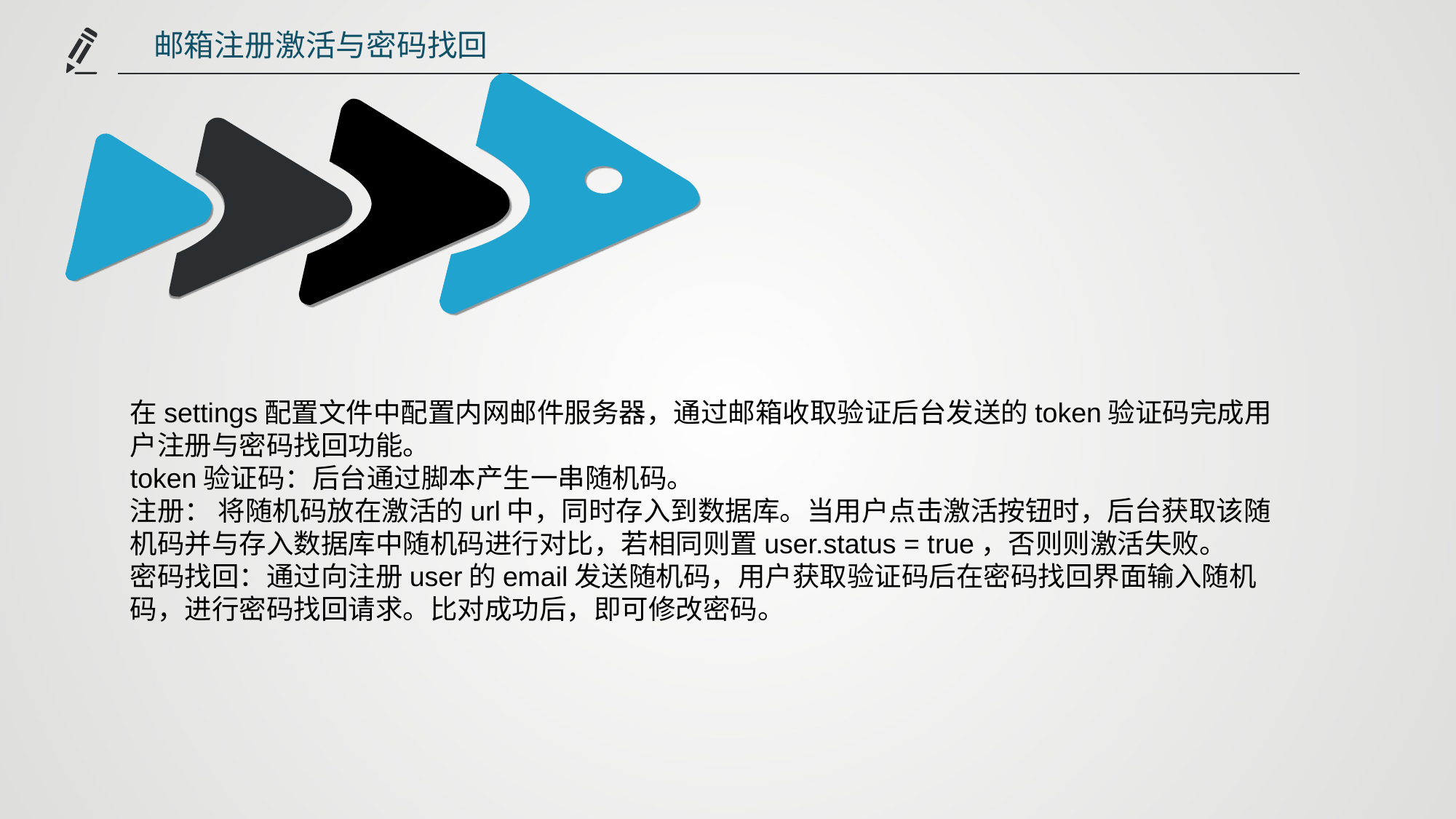

邮箱注册激活与密码找回

在settings配置文件中配置内网邮件服务器，通过邮箱收取验证后台发送的token验证码完成用户注册与密码找回功能。
token验证码：后台通过脚本产生一串随机码。
注册： 将随机码放在激活的url中，同时存入到数据库。当用户点击激活按钮时，后台获取该随机码并与存入数据库中随机码进行对比，若相同则置user.status = true，否则则激活失败。
密码找回：通过向注册user的email发送随机码，用户获取验证码后在密码找回界面输入随机码，进行密码找回请求。比对成功后，即可修改密码。